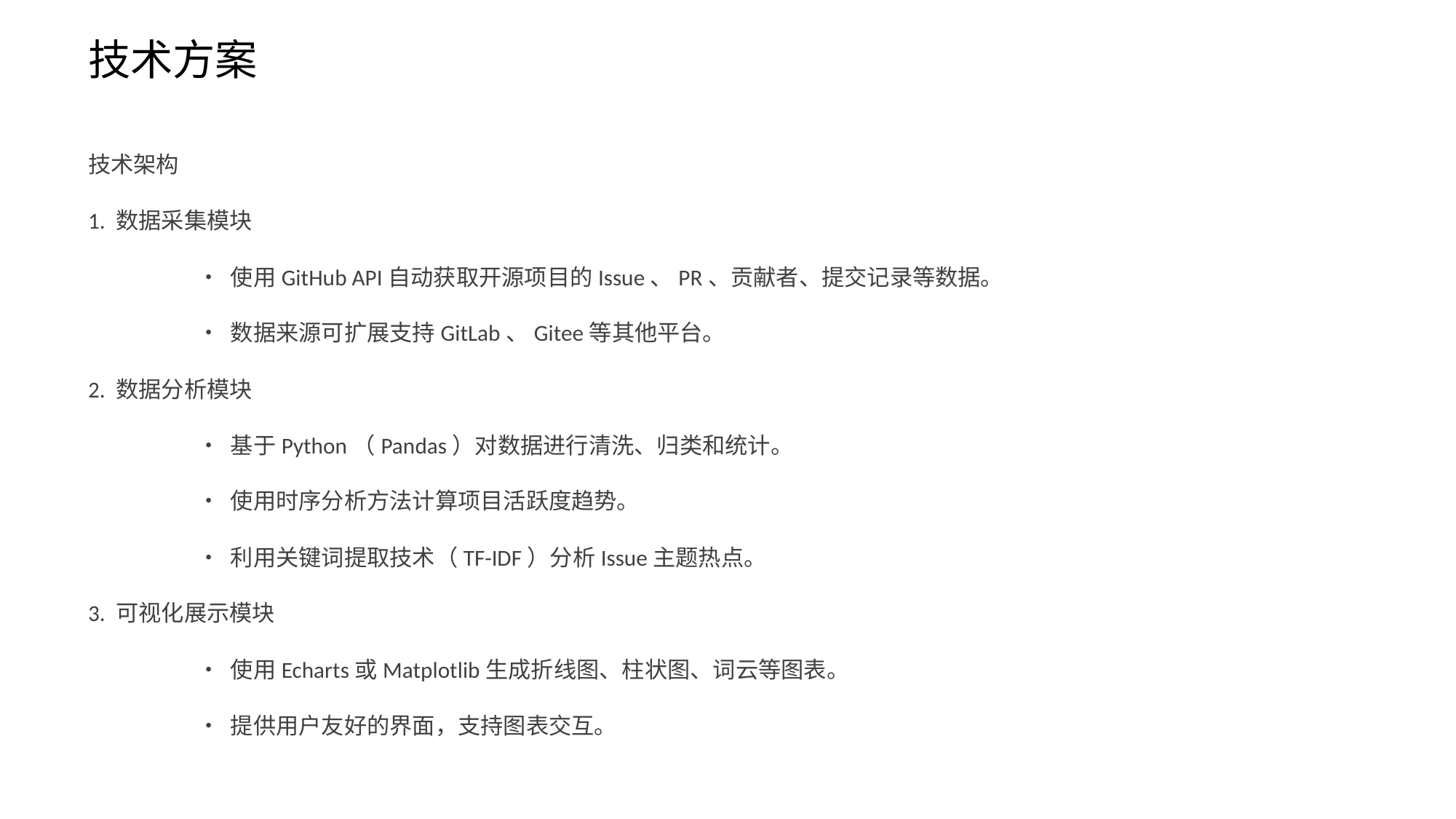

# 技术方案
技术架构
1. 数据采集模块
	• 使用GitHub API自动获取开源项目的Issue、PR、贡献者、提交记录等数据。
	• 数据来源可扩展支持GitLab、Gitee等其他平台。
2. 数据分析模块
	• 基于Python（Pandas）对数据进行清洗、归类和统计。
	• 使用时序分析方法计算项目活跃度趋势。
	• 利用关键词提取技术（TF-IDF）分析Issue主题热点。
3. 可视化展示模块
	• 使用Echarts或Matplotlib生成折线图、柱状图、词云等图表。
	• 提供用户友好的界面，支持图表交互。